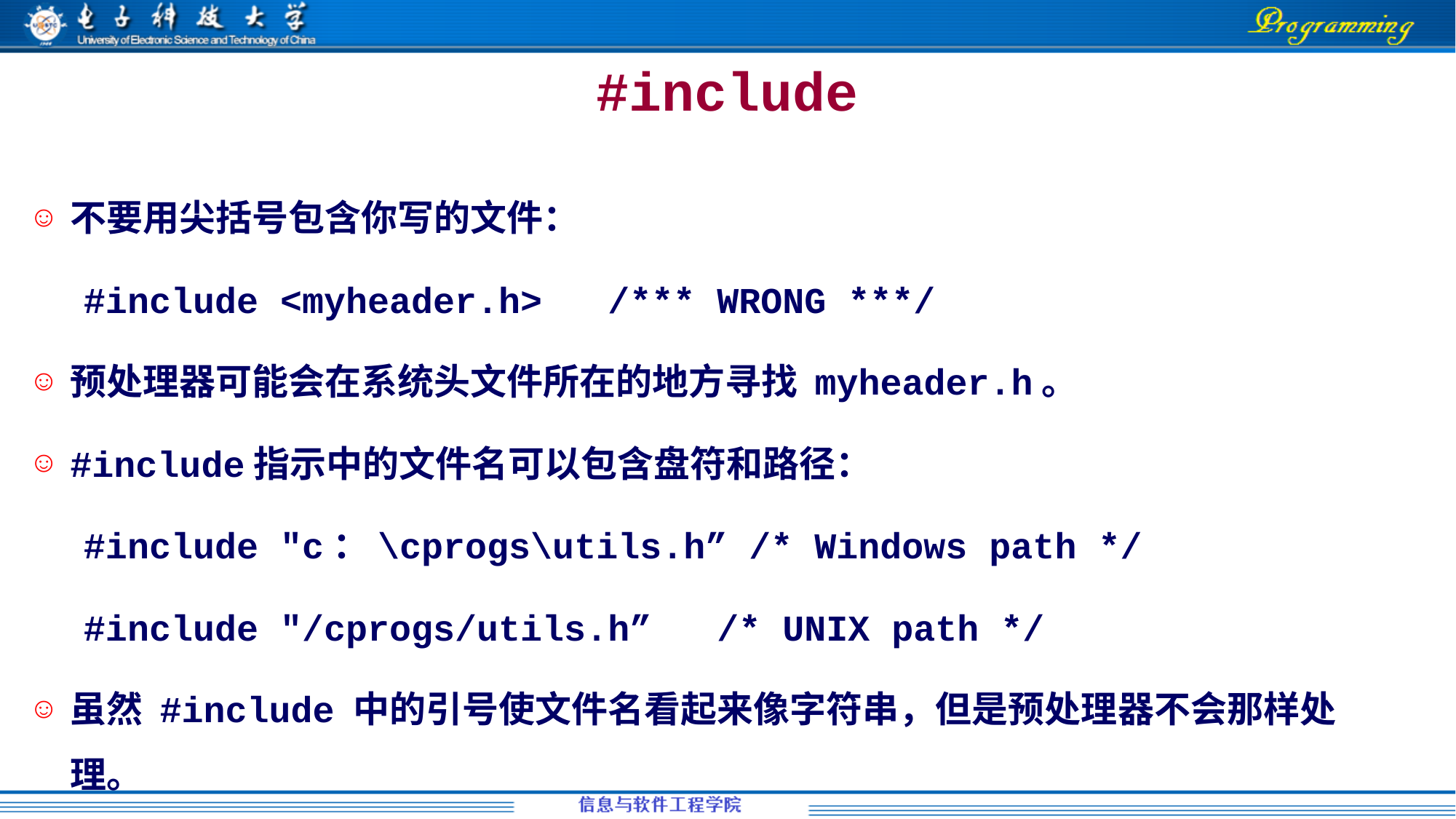

#include
不要用尖括号包含你写的文件：
#include <myheader.h>   /*** WRONG ***/
预处理器可能会在系统头文件所在的地方寻找 myheader.h。
#include指示中的文件名可以包含盘符和路径：
#include "c：\cprogs\utils.h” /* Windows path */
#include "/cprogs/utils.h”   /* UNIX path */
虽然 #include 中的引号使文件名看起来像字符串，但是预处理器不会那样处理。